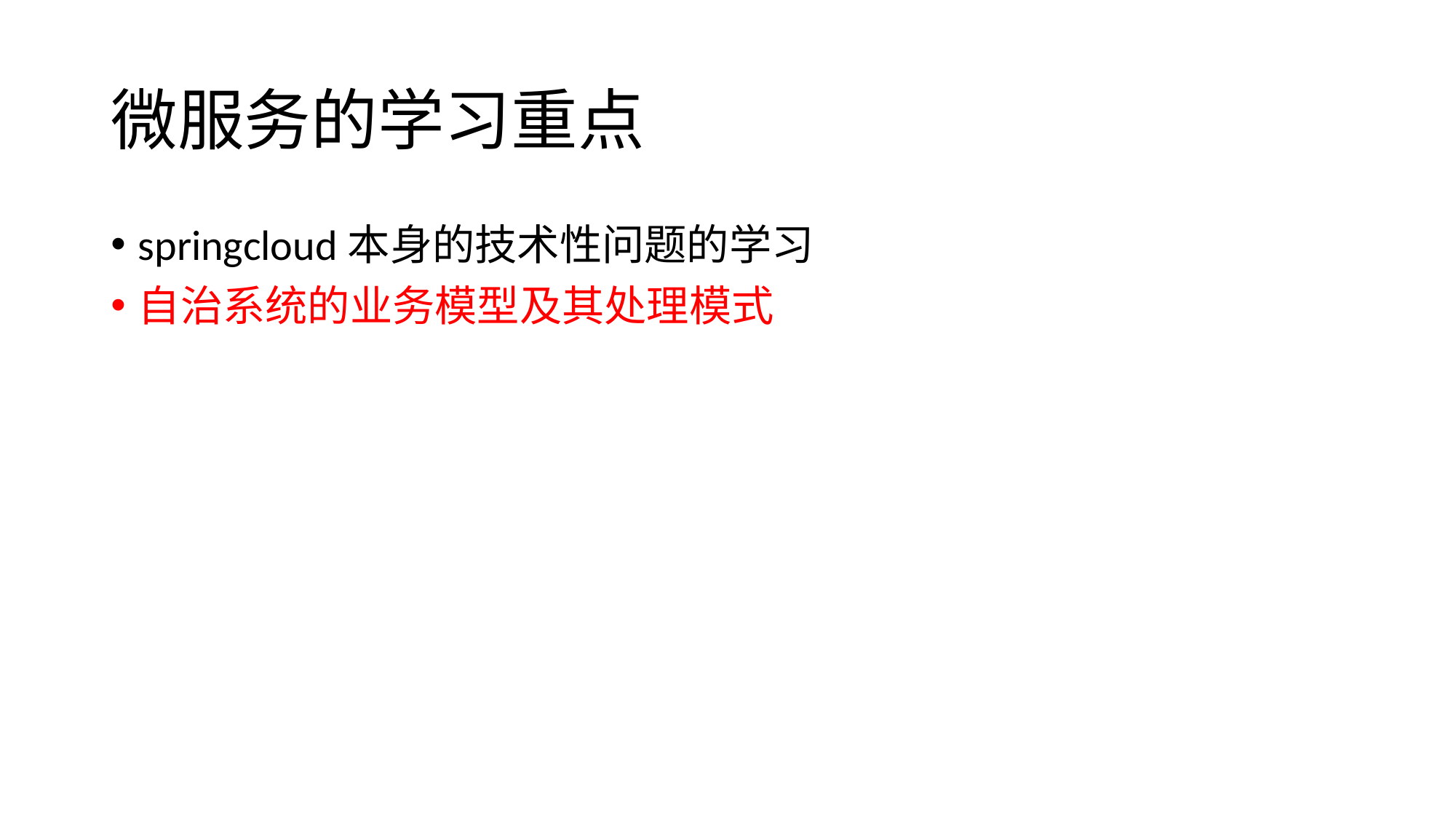

# 微服务的学习重点
springcloud本身的技术性问题的学习
自治系统的业务模型及其处理模式